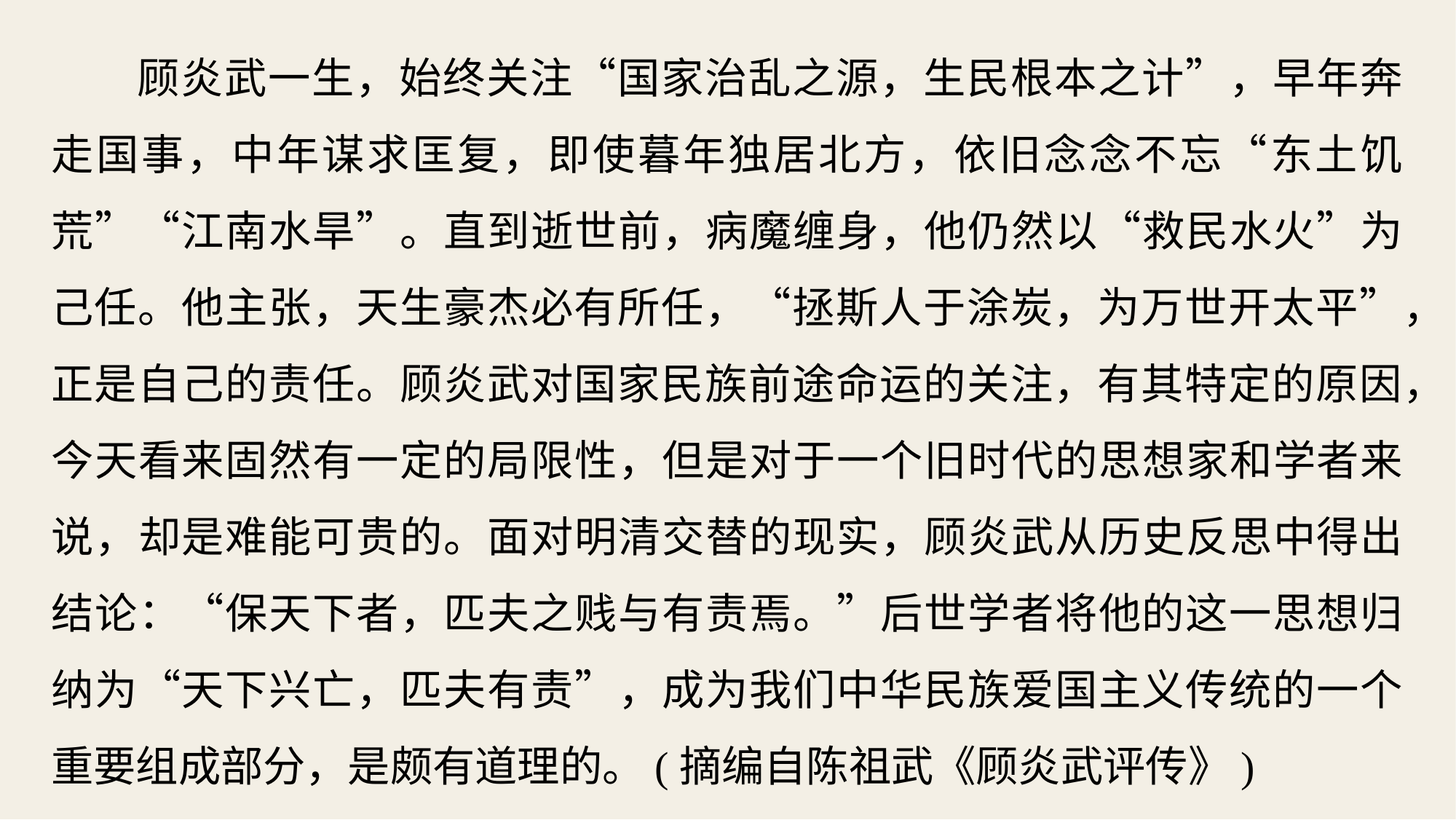

顾炎武一生，始终关注“国家治乱之源，生民根本之计”，早年奔走国事，中年谋求匡复，即使暮年独居北方，依旧念念不忘“东土饥荒”“江南水旱”。直到逝世前，病魔缠身，他仍然以“救民水火”为己任。他主张，天生豪杰必有所任，“拯斯人于涂炭，为万世开太平”，正是自己的责任。顾炎武对国家民族前途命运的关注，有其特定的原因，今天看来固然有一定的局限性，但是对于一个旧时代的思想家和学者来说，却是难能可贵的。面对明清交替的现实，顾炎武从历史反思中得出结论：“保天下者，匹夫之贱与有责焉。”后世学者将他的这一思想归纳为“天下兴亡，匹夫有责”，成为我们中华民族爱国主义传统的一个重要组成部分，是颇有道理的。(摘编自陈祖武《顾炎武评传》)